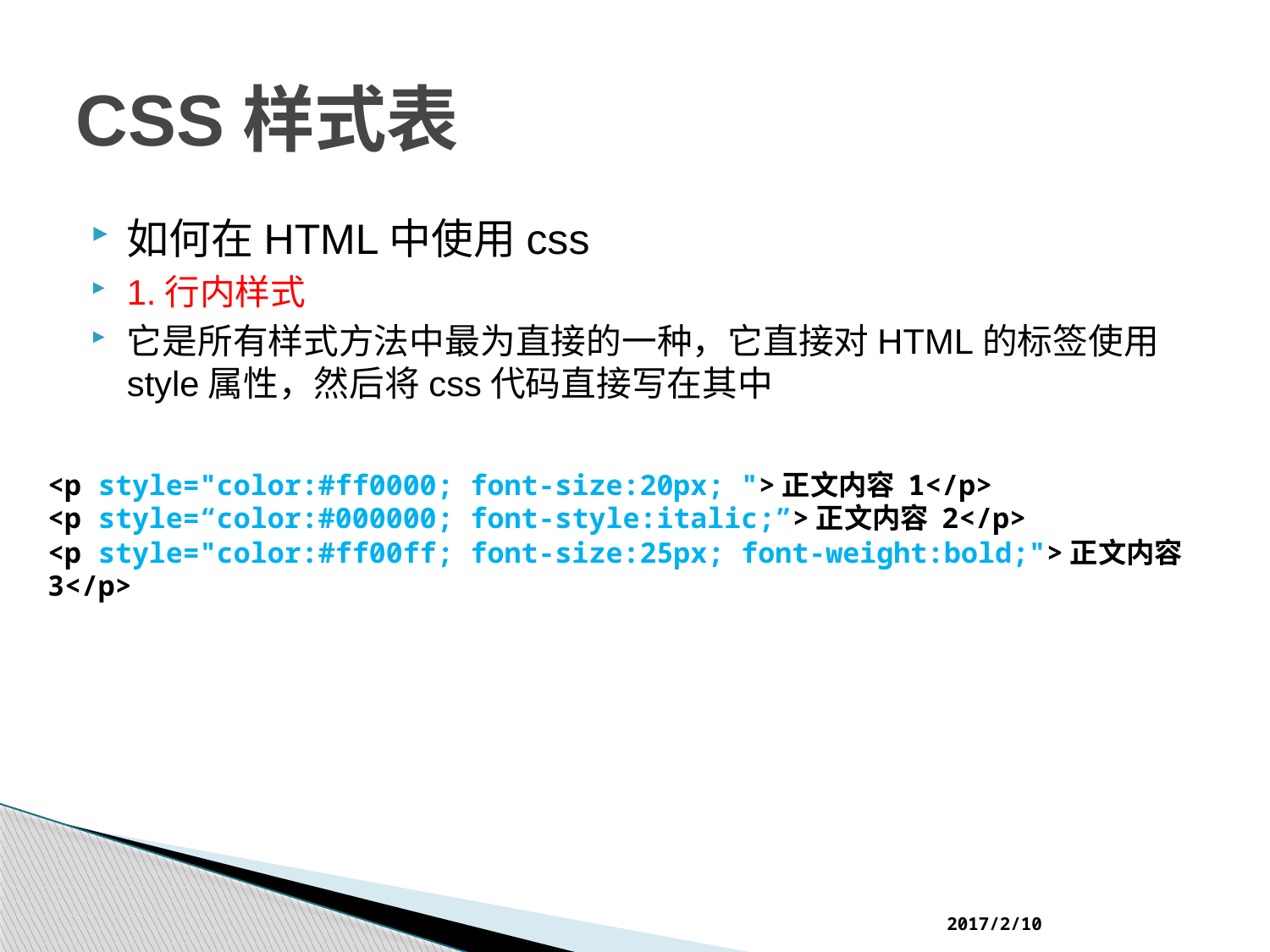

# CSS样式表
如何在HTML中使用css
1.行内样式
它是所有样式方法中最为直接的一种，它直接对HTML的标签使用style属性，然后将css代码直接写在其中

<p style="color:#ff0000; font-size:20px; ">正文内容 1</p>
<p style=“color:#000000; font-style:italic;”>正文内容 2</p>
<p style="color:#ff00ff; font-size:25px; font-weight:bold;">正文内容 3</p>
2017/2/10